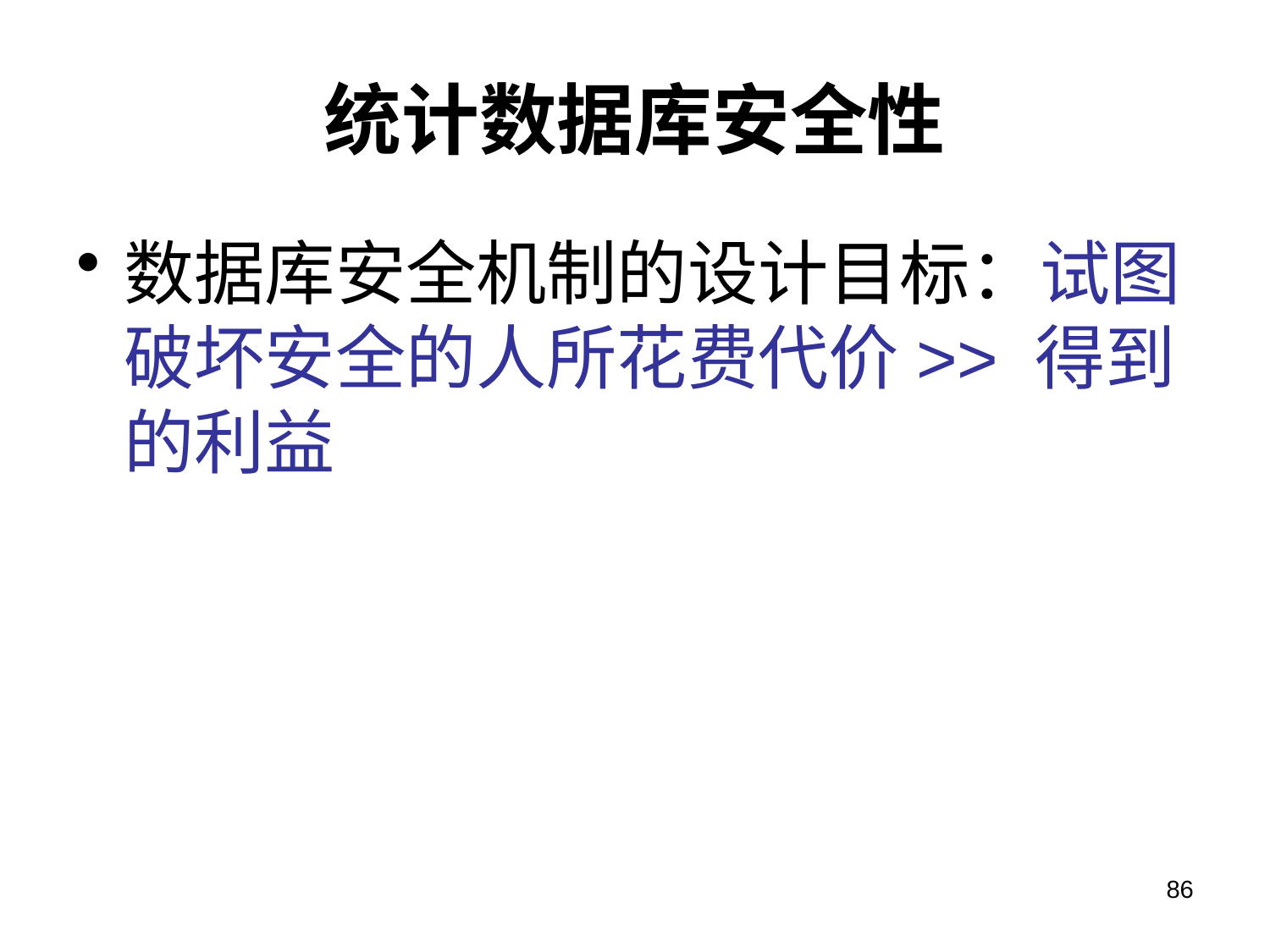

# 统计数据库安全性
数据库安全机制的设计目标：试图破坏安全的人所花费代价>> 得到的利益

86